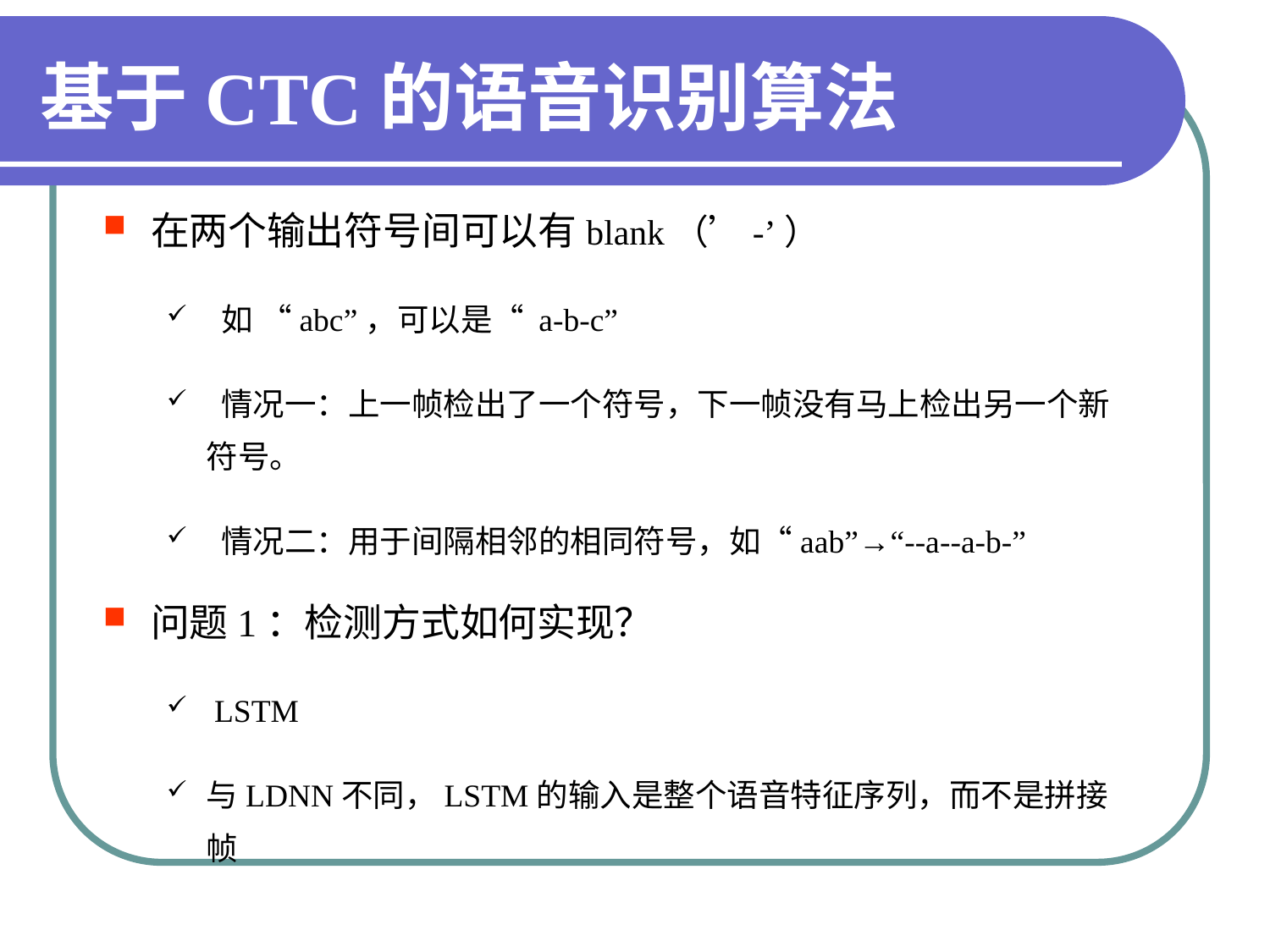

# 基于CTC的语音识别算法
在两个输出符号间可以有blank（’-’）
 如 “abc”，可以是“ a-b-c”
 情况一：上一帧检出了一个符号，下一帧没有马上检出另一个新符号。
 情况二：用于间隔相邻的相同符号，如“aab”→“--a--a-b-”
问题1：检测方式如何实现？
 LSTM
与LDNN不同，LSTM的输入是整个语音特征序列，而不是拼接帧